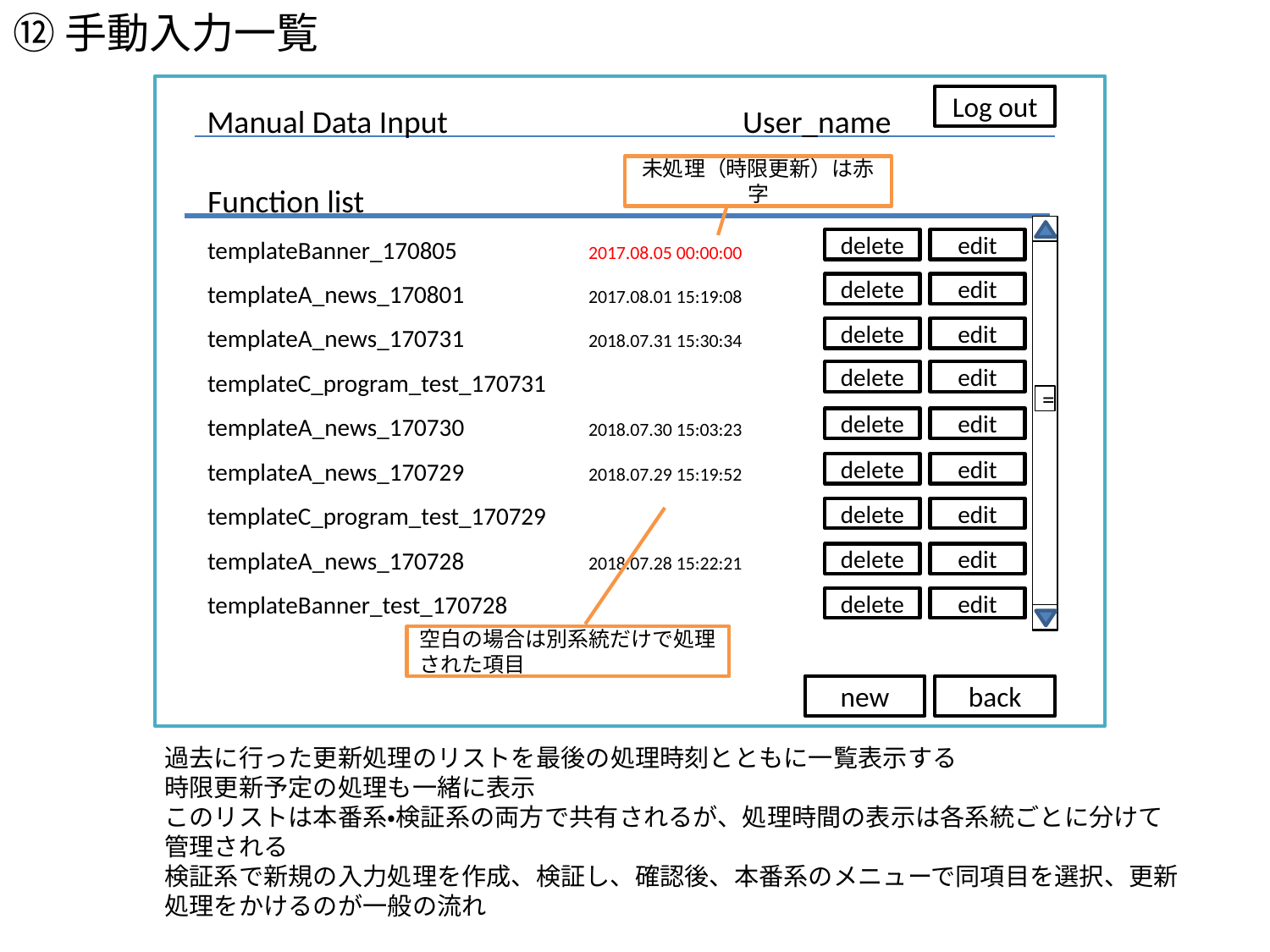

⑫手動入力一覧

Manual Data Input
User_name
Log out
Function list
templateBanner_170805  	2017.08.05 00:00:00
templateA_news_170801	2017.08.01 15:19:08
templateA_news_170731	2018.07.31 15:30:34
templateC_program_test_170731
templateA_news_170730	2018.07.30 15:03:23
templateA_news_170729	2018.07.29 15:19:52
templateC_program_test_170729
templateA_news_170728	2018.07.28 15:22:21
templateBanner_test_170728
未処理（時限更新）は赤字

delete
edit
delete
edit
delete
edit
delete
edit
=
delete
edit
delete
edit
delete
edit
delete
edit
delete
edit

空白の場合は別系統だけで処理された項目
new
back
過去に行った更新処理のリストを最後の処理時刻とともに一覧表示する
時限更新予定の処理も一緒に表示
このリストは本番系・検証系の両方で共有されるが、処理時間の表示は各系統ごとに分けて
管理される
検証系で新規の入力処理を作成、検証し、確認後、本番系のメニューで同項目を選択、更新
処理をかけるのが一般の流れ